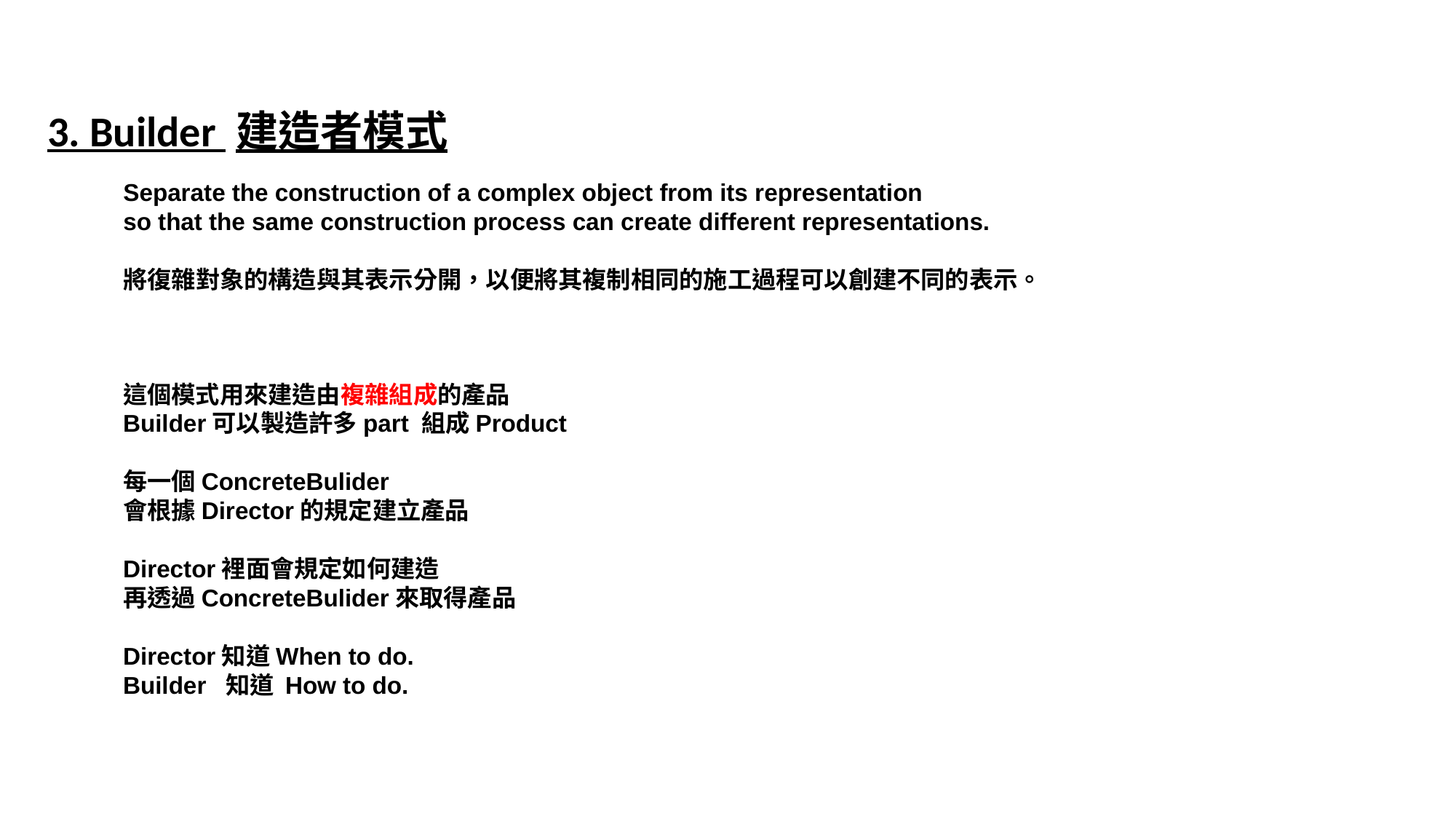

3. Builder 建造者模式
Separate the construction of a complex object from its representation
so that the same construction process can create different representations.

將復雜對象的構造與其表示分開，以便將其複制相同的施工過程可以創建不同的表示。
這個模式用來建造由複雜組成的產品
Builder可以製造許多part 組成Product

每一個ConcreteBulider
會根據Director的規定建立產品

Director裡面會規定如何建造
再透過ConcreteBulider來取得產品

Director知道When to do.
Builder  知道 How to do.